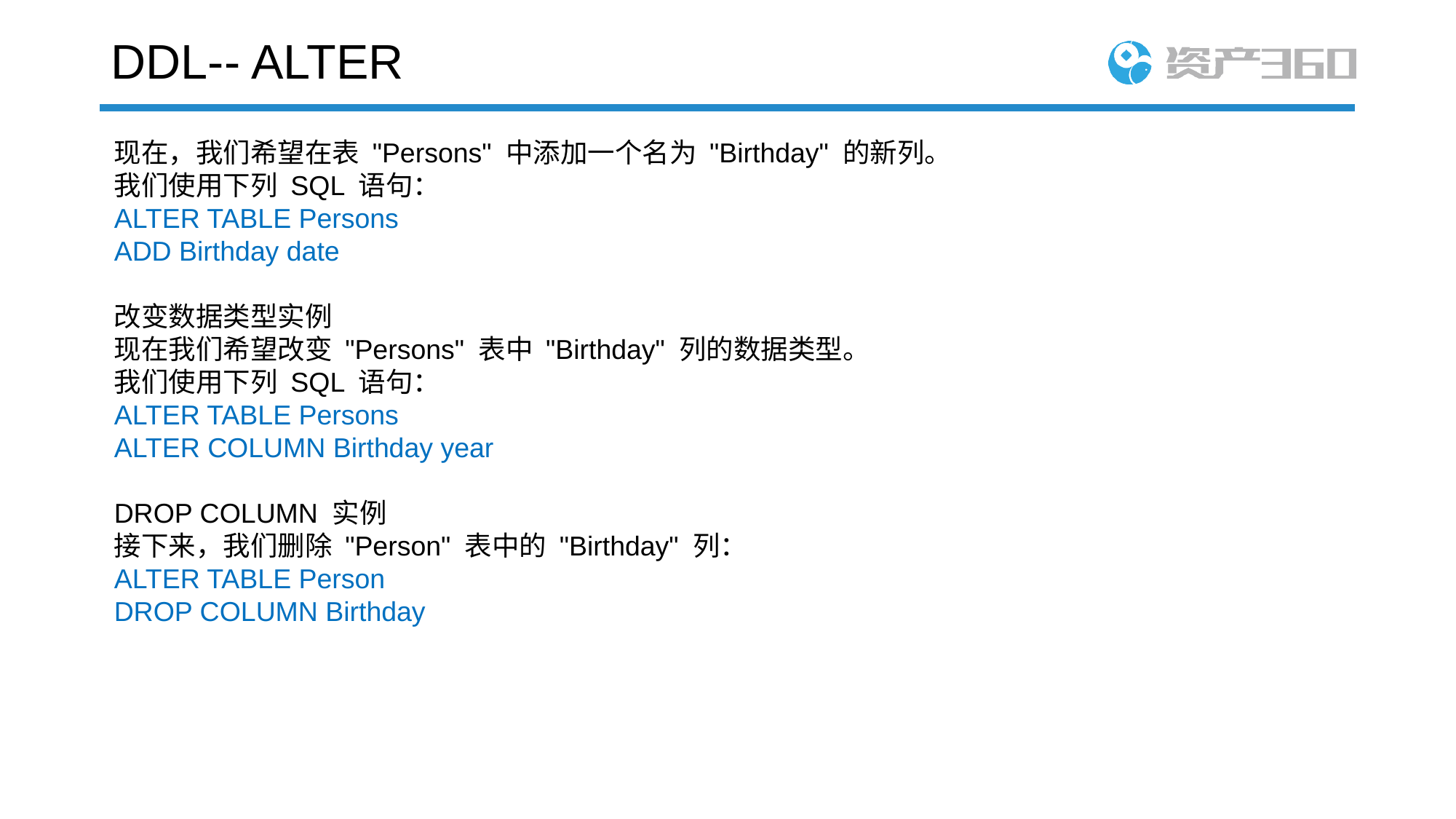

# DDL-- ALTER
现在，我们希望在表 "Persons" 中添加一个名为 "Birthday" 的新列。
我们使用下列 SQL 语句：
ALTER TABLE Persons
ADD Birthday date

改变数据类型实例
现在我们希望改变 "Persons" 表中 "Birthday" 列的数据类型。
我们使用下列 SQL 语句：
ALTER TABLE Persons
ALTER COLUMN Birthday year

DROP COLUMN 实例
接下来，我们删除 "Person" 表中的 "Birthday" 列：
ALTER TABLE Person
DROP COLUMN Birthday
29